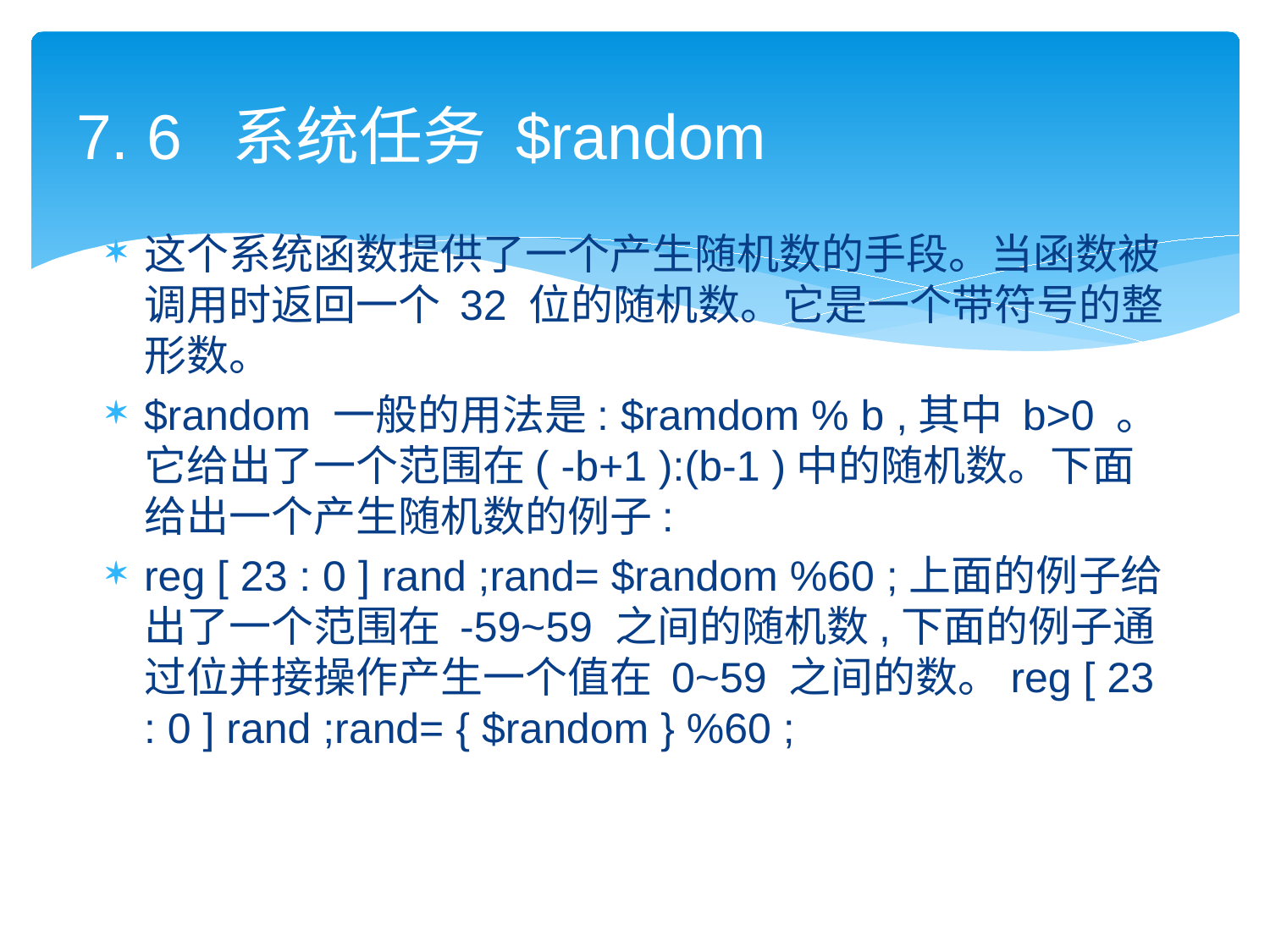

# 7. 6  系统任务 $random
这个系统函数提供了一个产生随机数的手段。当函数被调用时返回一个 32 位的随机数。它是一个带符号的整形数。
$random 一般的用法是: $ramdom % b ,其中 b>0 。它给出了一个范围在( -b+1 ):(b-1 )中的随机数。下面给出一个产生随机数的例子:
reg [ 23 : 0 ] rand ;rand= $random %60 ;上面的例子给出了一个范围在 -59~59 之间的随机数,下面的例子通过位并接操作产生一个值在 0~59 之间的数。reg [ 23 : 0 ] rand ;rand= { $random } %60 ;